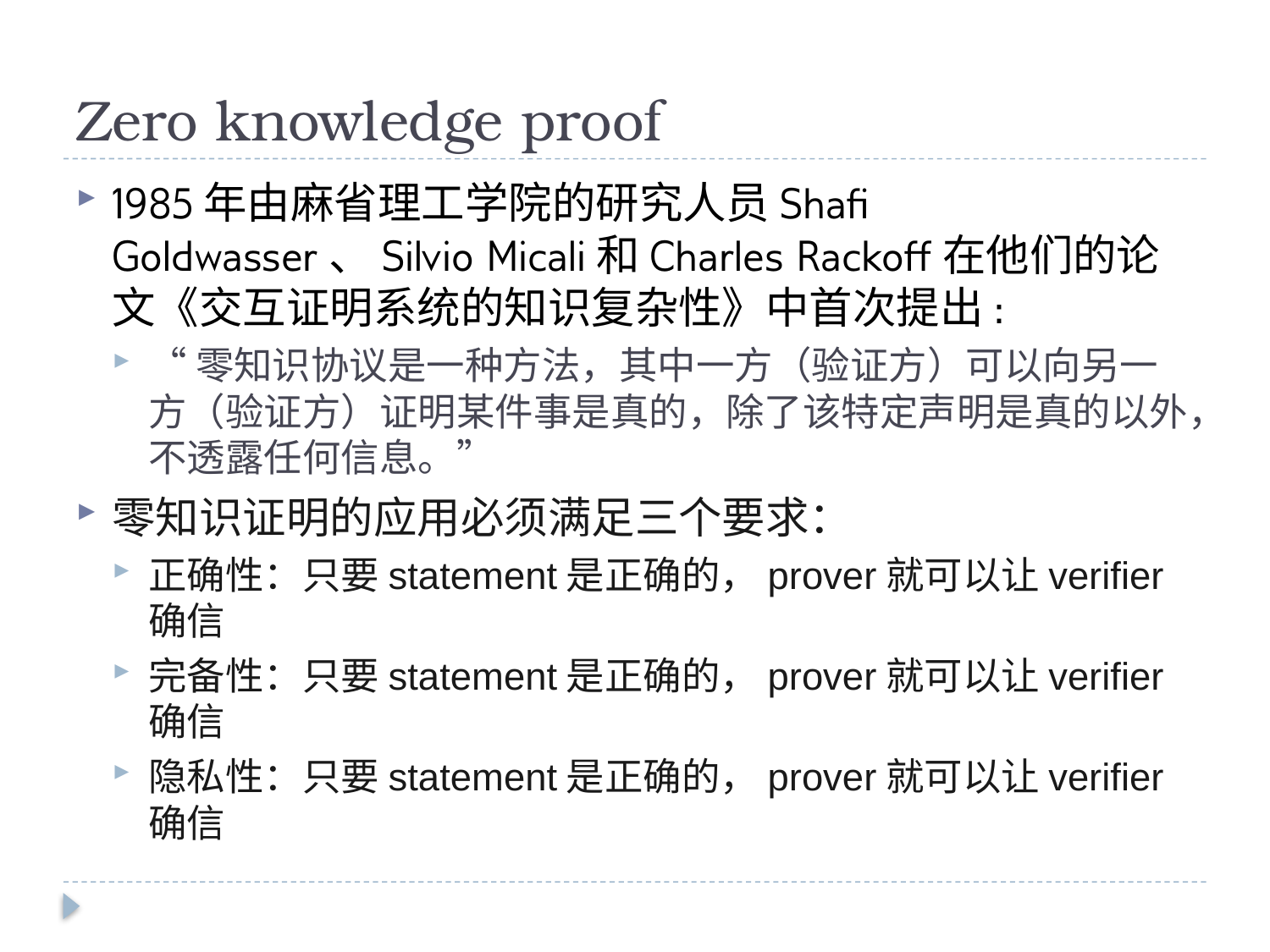

# Zero knowledge proof
1985年由麻省理工学院的研究人员Shafi Goldwasser、Silvio Micali和Charles Rackoff在他们的论文《交互证明系统的知识复杂性》中首次提出:
“零知识协议是一种方法，其中一方（验证方）可以向另一方（验证方）证明某件事是真的，除了该特定声明是真的以外，不透露任何信息。”
零知识证明的应用必须满足三个要求：
正确性：只要statement是正确的，prover就可以让verifier确信
完备性：只要statement是正确的，prover就可以让verifier确信
隐私性：只要statement是正确的，prover就可以让verifier确信
10